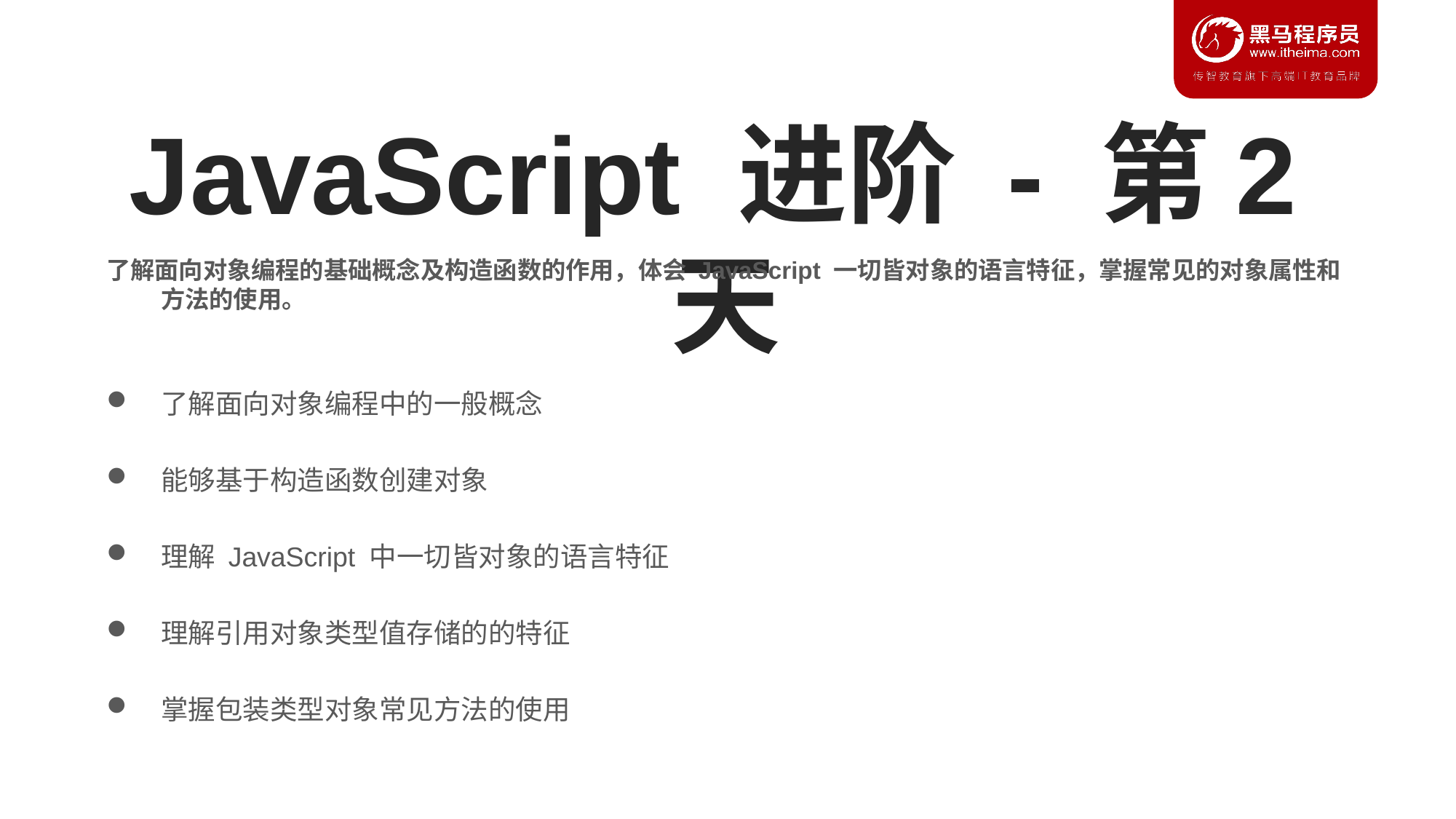

# JavaScript 进阶 - 第2天
了解面向对象编程的基础概念及构造函数的作用，体会 JavaScript 一切皆对象的语言特征，掌握常见的对象属性和方法的使用。

了解面向对象编程中的一般概念

能够基于构造函数创建对象

理解 JavaScript 中一切皆对象的语言特征

理解引用对象类型值存储的的特征

掌握包装类型对象常见方法的使用